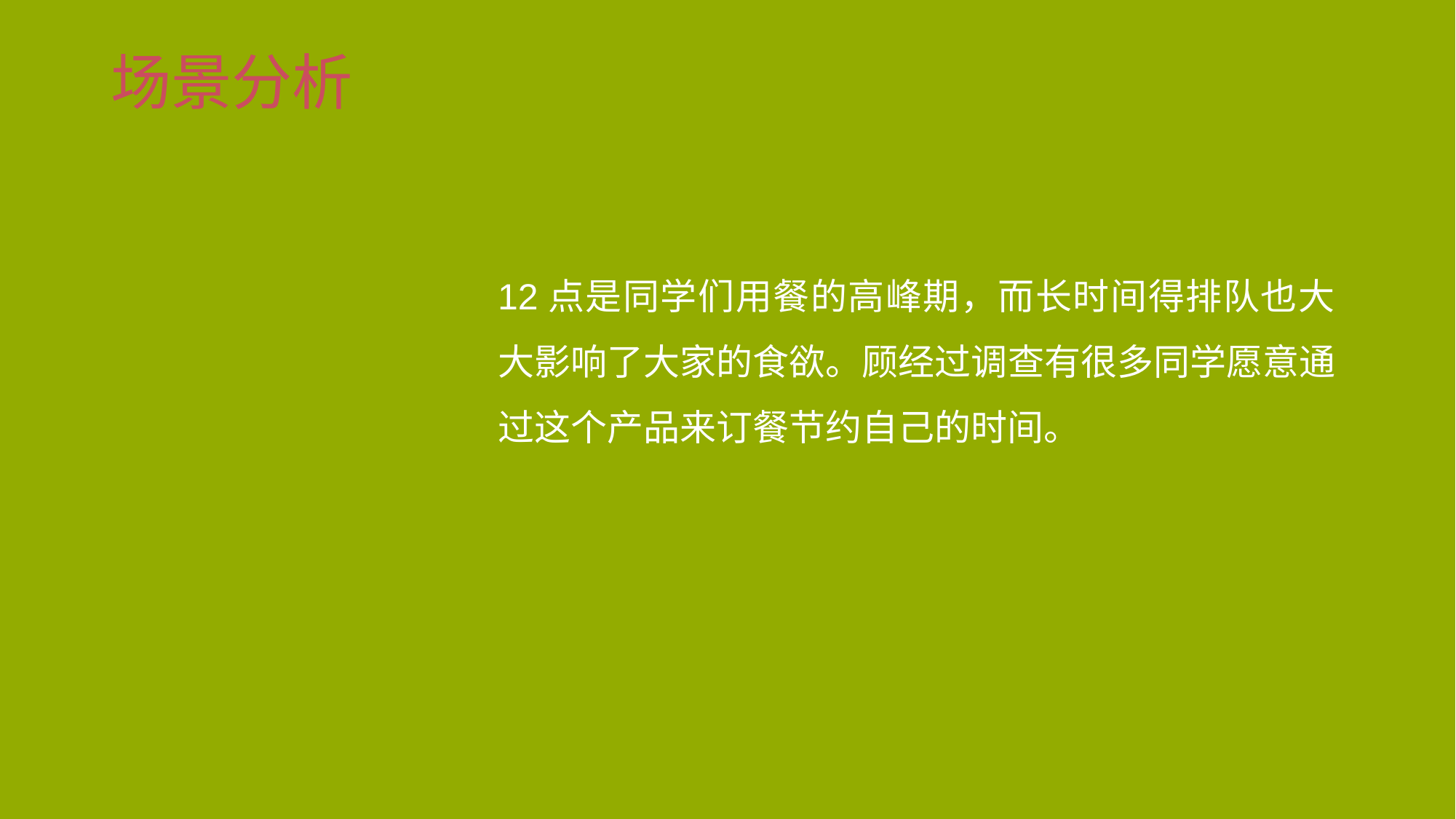

# 场景分析
12点是同学们用餐的高峰期，而长时间得排队也大大影响了大家的食欲。顾经过调查有很多同学愿意通过这个产品来订餐节约自己的时间。